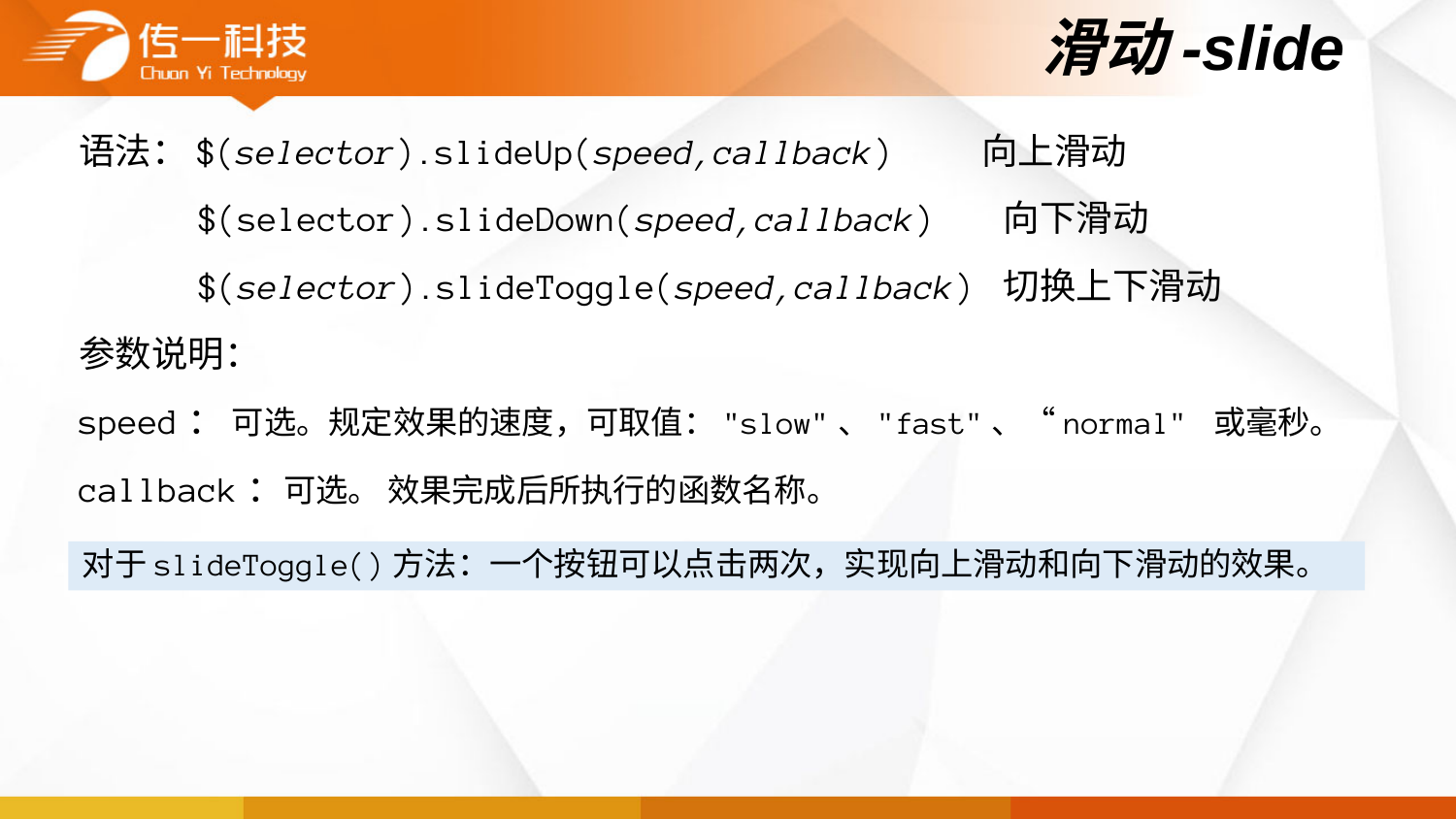

# 滑动-slide
语法：$(selector).slideUp(speed,callback)    向上滑动
      $(selector).slideDown(speed,callback)   向下滑动
      $(selector).slideToggle(speed,callback) 切换上下滑动
参数说明：
speed： 可选。规定效果的速度，可取值："slow"、"fast"、“normal" 或毫秒。
callback：可选。 效果完成后所执行的函数名称。

对于slideToggle()方法：一个按钮可以点击两次，实现向上滑动和向下滑动的效果。